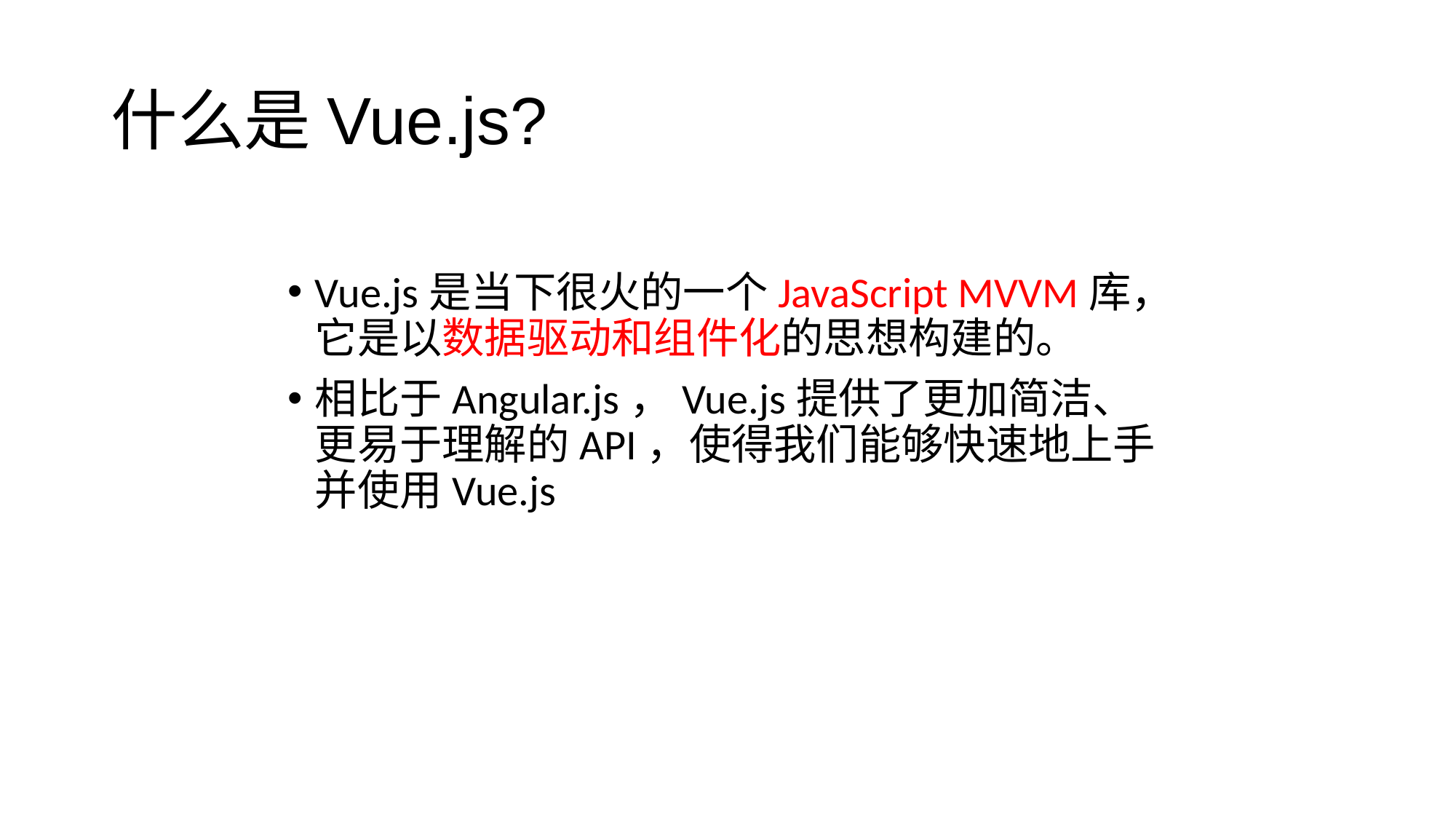

# 什么是Vue.js?
Vue.js是当下很火的一个JavaScript MVVM库，它是以数据驱动和组件化的思想构建的。
相比于Angular.js，Vue.js提供了更加简洁、更易于理解的API，使得我们能够快速地上手并使用Vue.js